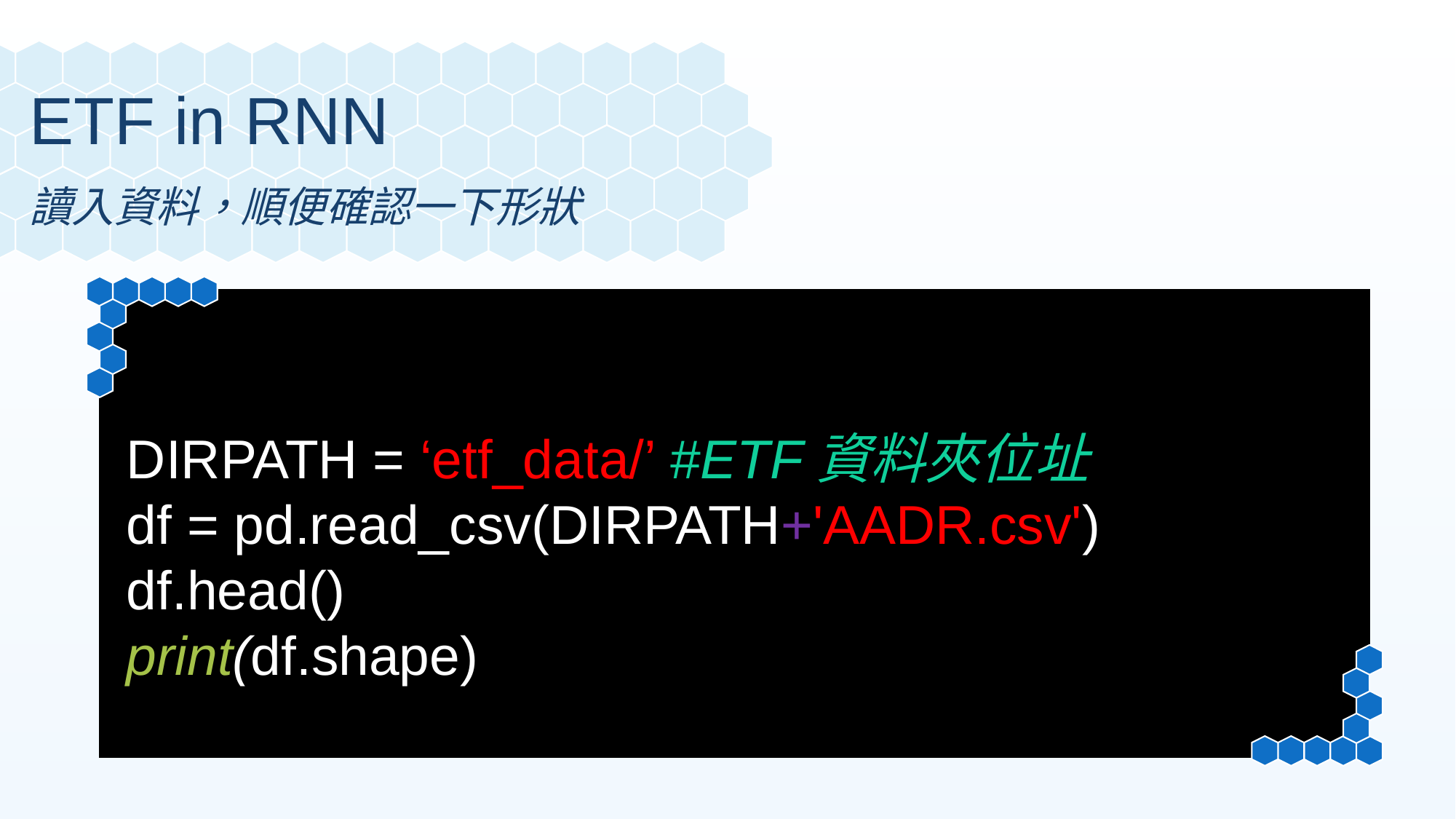

ETF in RNN
讀入資料，順便確認一下形狀

DIRPATH = ‘etf_data/’ #ETF資料夾位址
df = pd.read_csv(DIRPATH+'AADR.csv')
df.head()
print(df.shape)